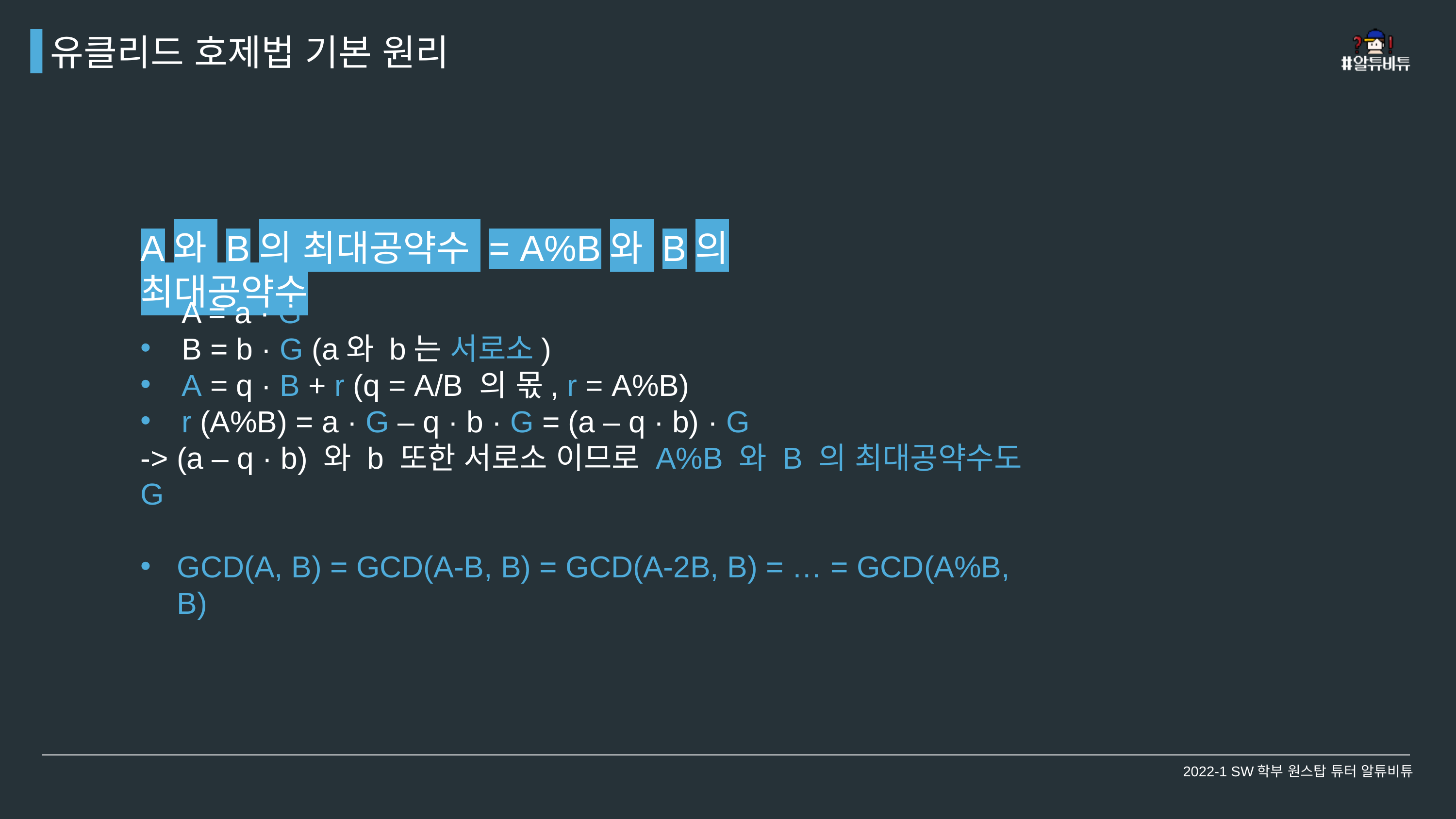

유클리드 호제법 기본 원리
A와 B의 최대공약수 = A%B와 B의 최대공약수
A = a · G
B = b · G (a와 b는 서로소)
A = q · B + r (q = A/B 의 몫, r = A%B)
r (A%B) = a · G – q · b · G = (a – q · b) · G
-> (a – q · b) 와 b 또한 서로소 이므로 A%B 와 B 의 최대공약수도 G

GCD(A, B) = GCD(A-B, B) = GCD(A-2B, B) = … = GCD(A%B, B)
2022-1 SW학부 원스탑 튜터 알튜비튜